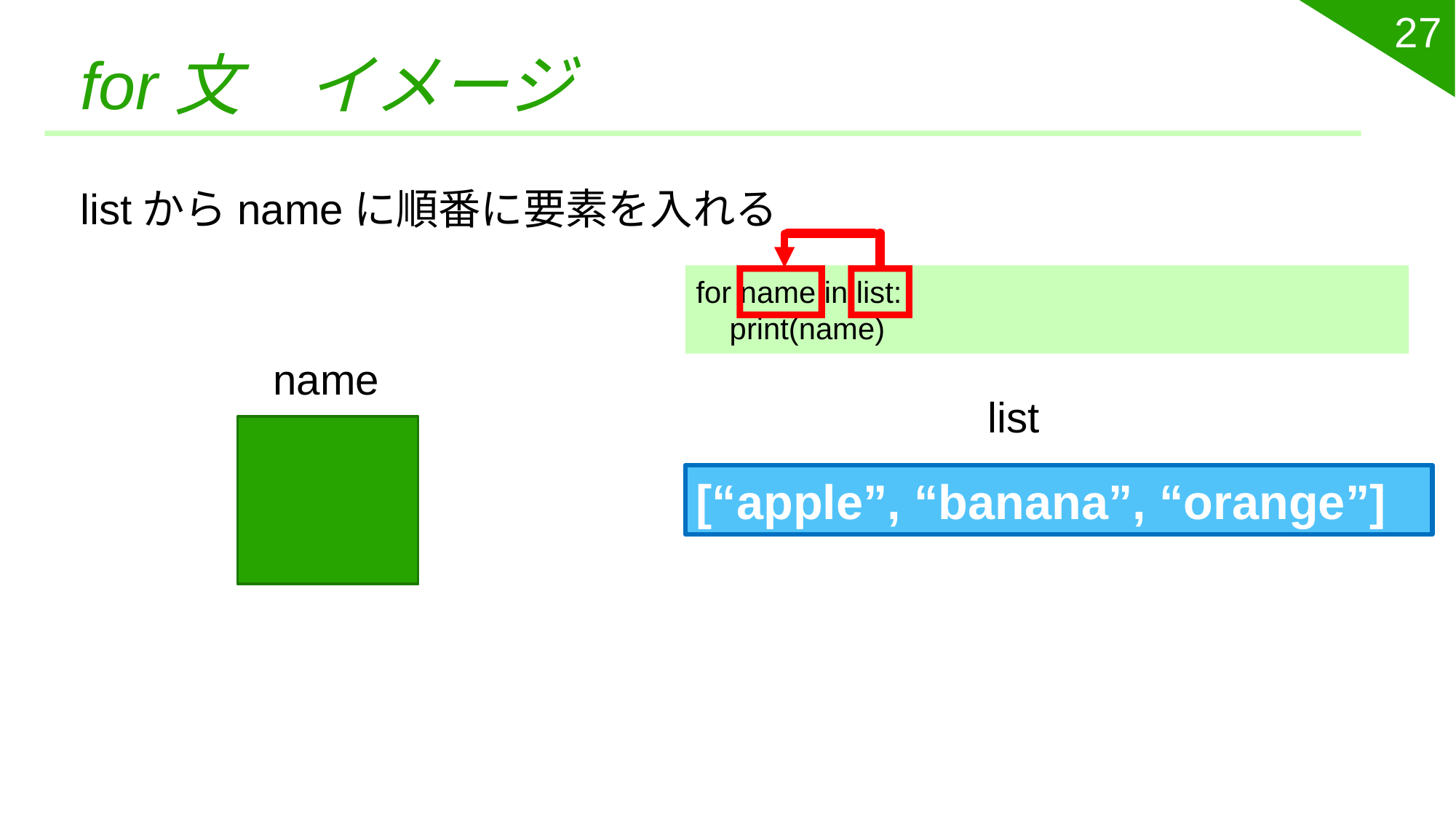

27
# for文　イメージ
listからnameに順番に要素を入れる

for name in list:
    print(name)

name
list

[“apple”, “banana”, “orange”]